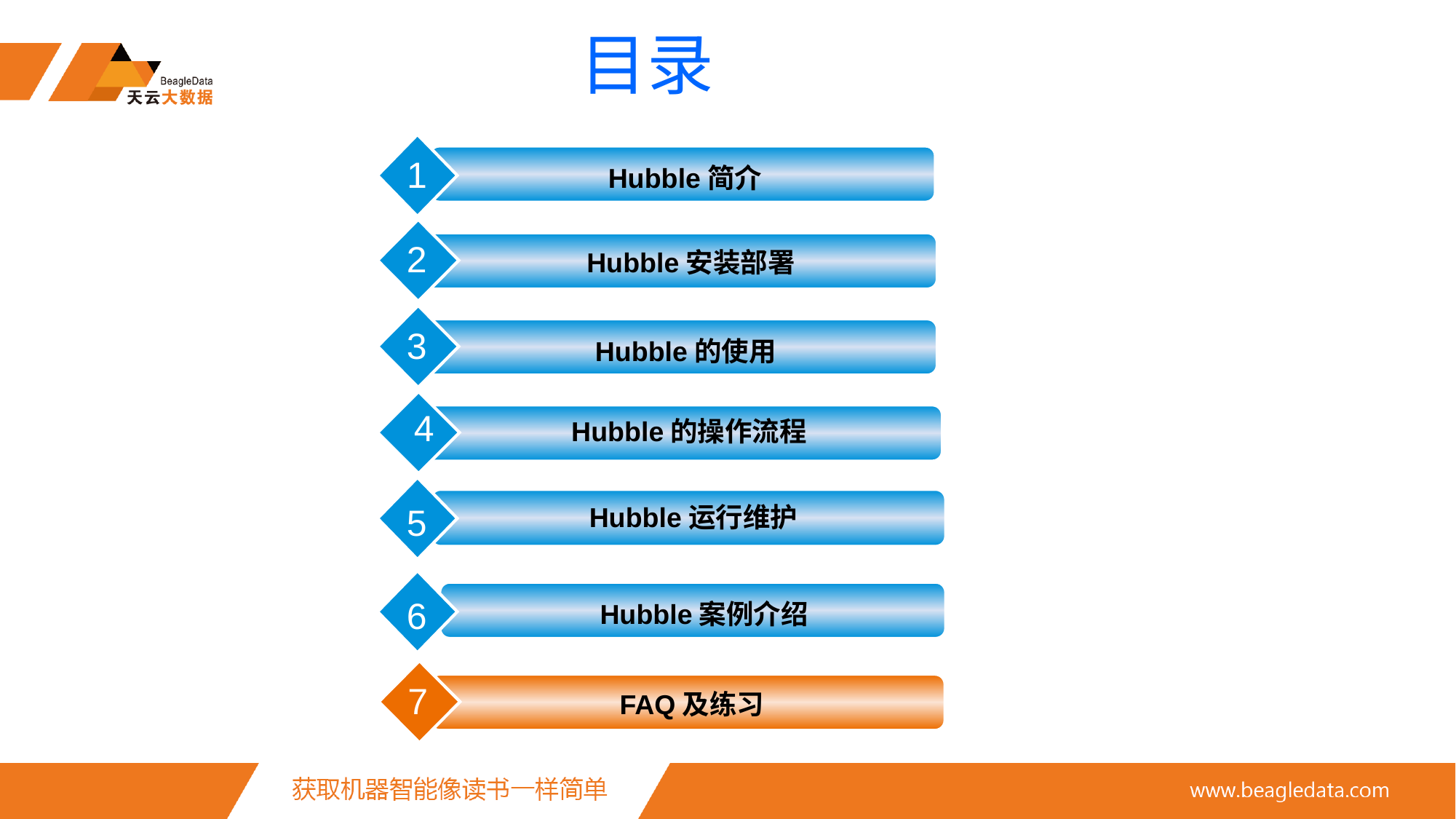

目录

1

Hubble简介

2

Hubble安装部署

3

Hubble的使用

4

Hubble的操作流程

5
     Hubble运行维护

6
     Hubble案例介绍

7

FAQ及练习